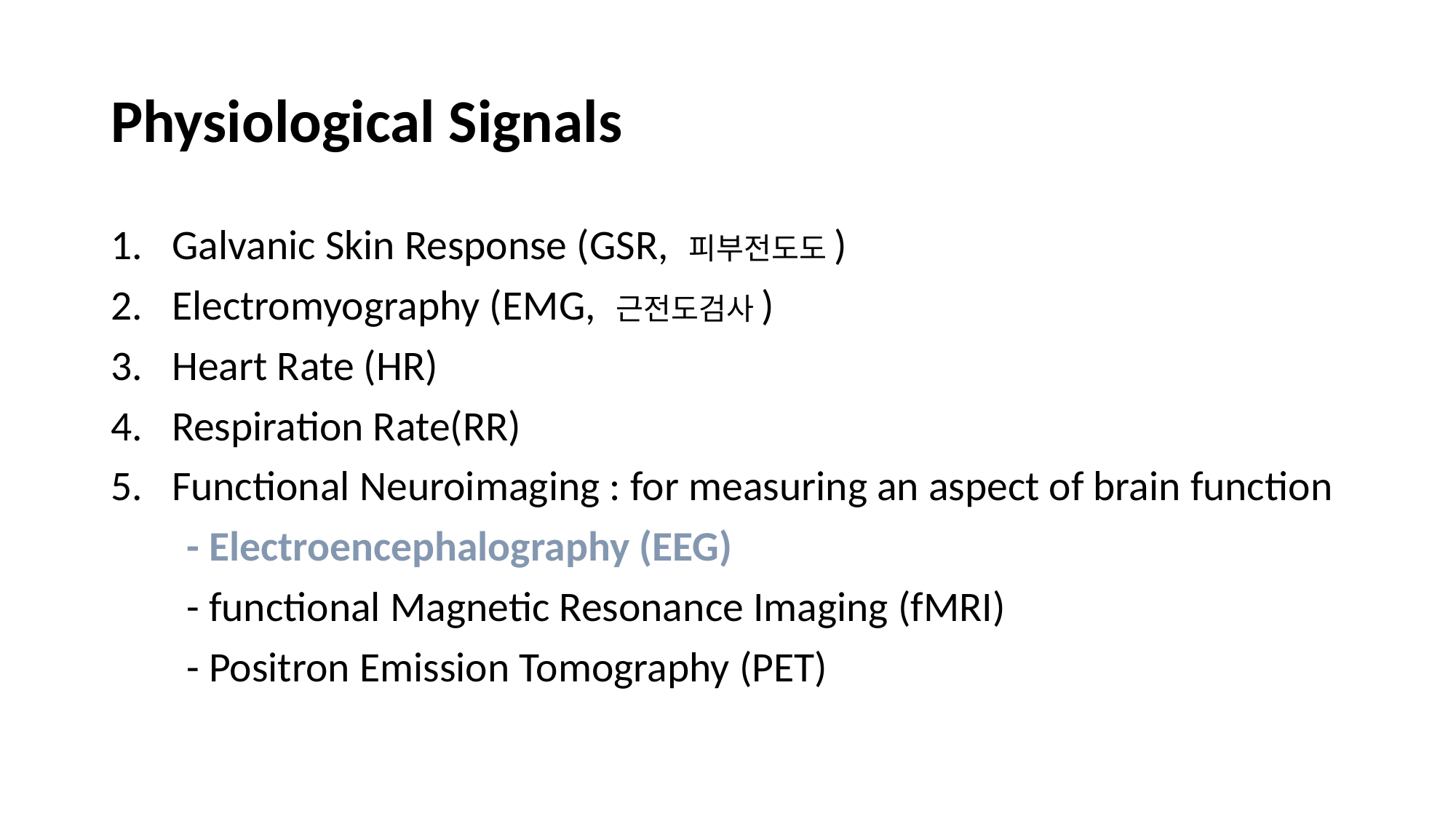

# Physiological Signals

Galvanic Skin Response (GSR, 피부전도도)
Electromyography (EMG, 근전도검사)
Heart Rate (HR)
Respiration Rate(RR)
Functional Neuroimaging : for measuring an aspect of brain function
        - Electroencephalography (EEG)
        - functional Magnetic Resonance Imaging (fMRI)
        - Positron Emission Tomography (PET)